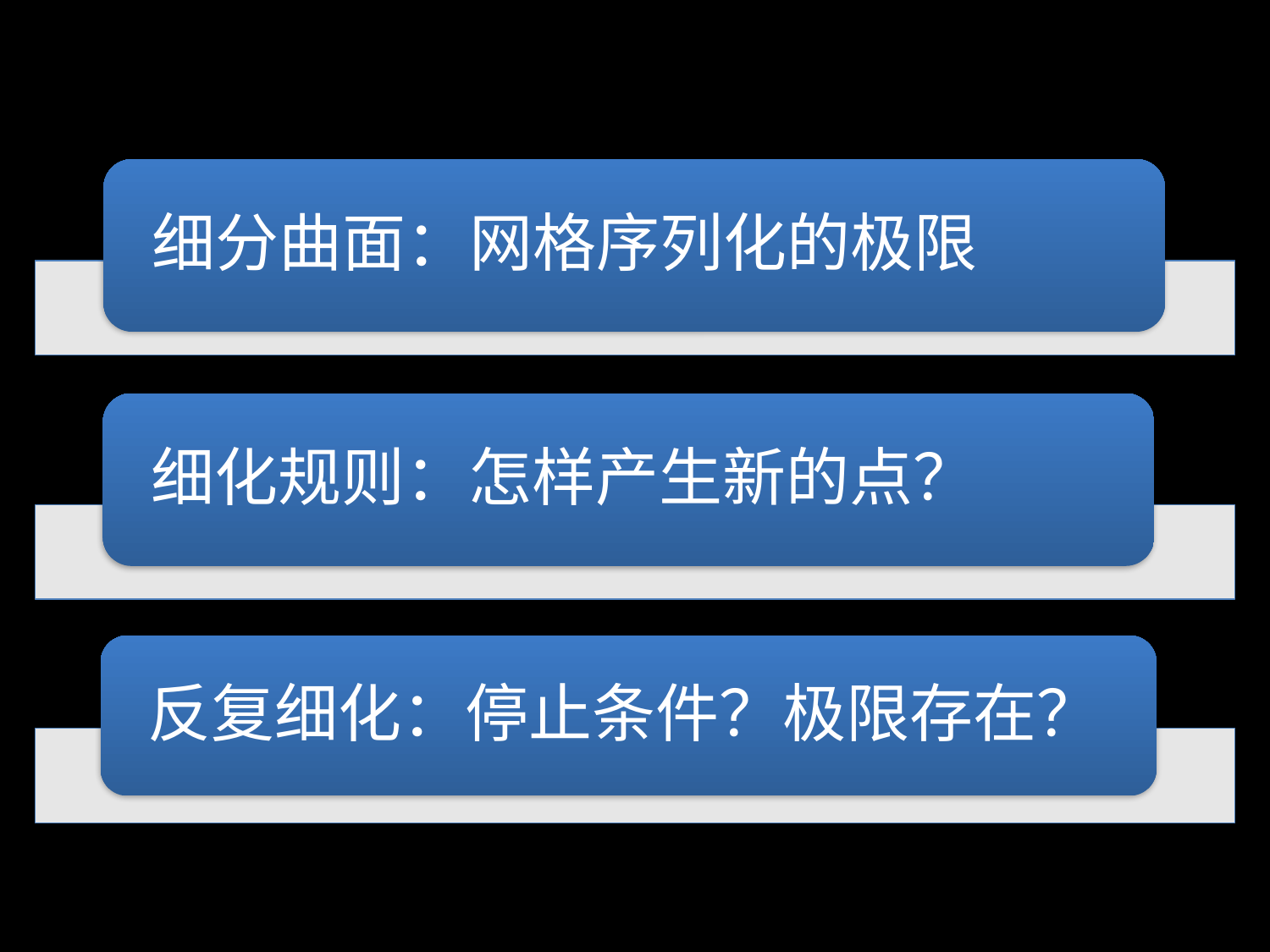

细分曲面：网格序列化的极限
细化规则：怎样产生新的点？
反复细化：停止条件？极限存在？